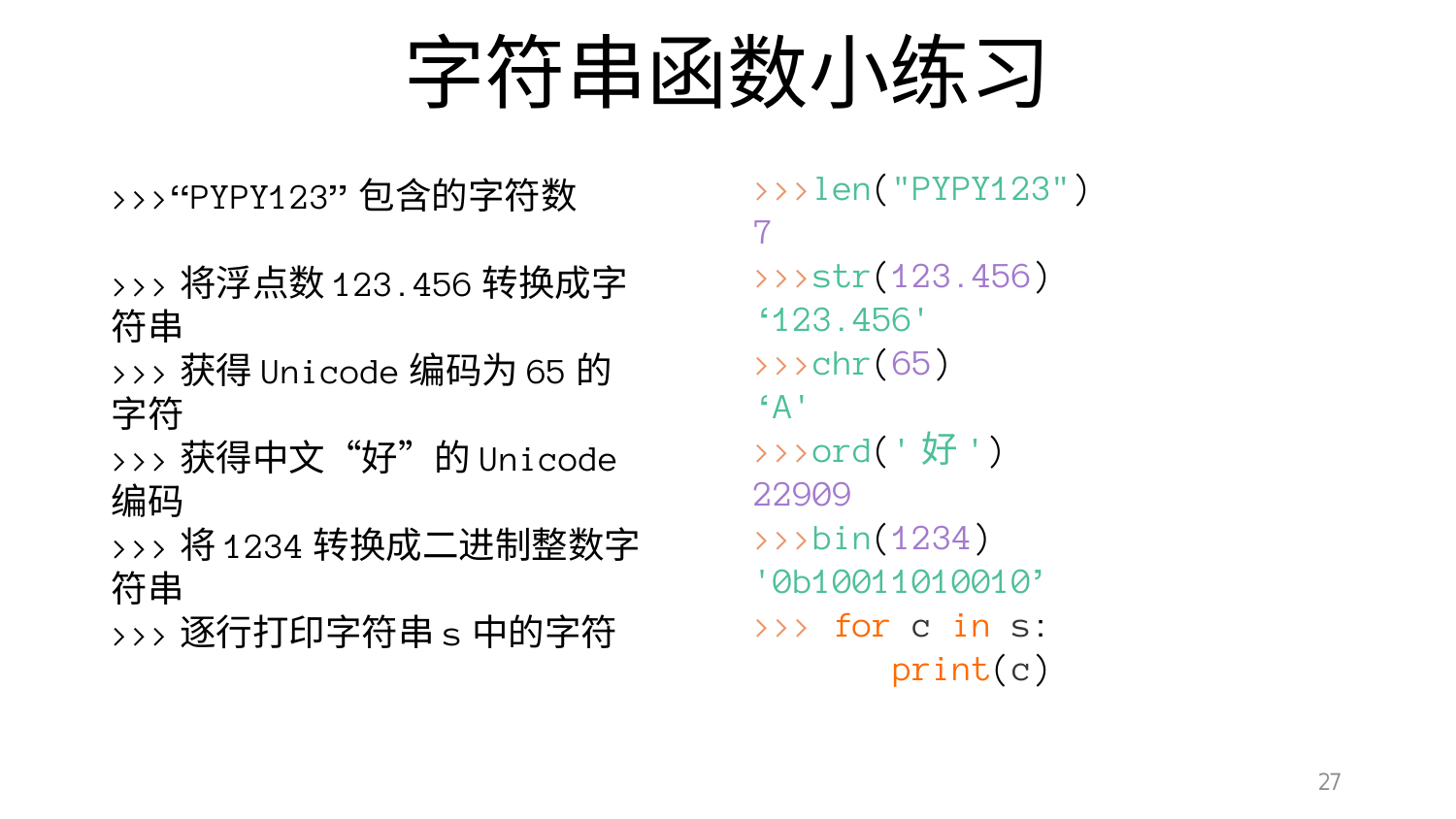

字符串函数小练习
>>>len("PYPY123")
7
>>>str(123.456)
‘123.456'
>>>chr(65)
‘A'
>>>ord('好')
22909
>>>bin(1234)
'0b10011010010’
>>> for c in s:
       print(c)

>>>“PYPY123”包含的字符数

>>>将浮点数123.456转换成字符串
>>>获得Unicode编码为65的字符
>>>获得中文“好”的Unicode编码
>>>将1234转换成二进制整数字符串
>>>逐行打印字符串s中的字符
27